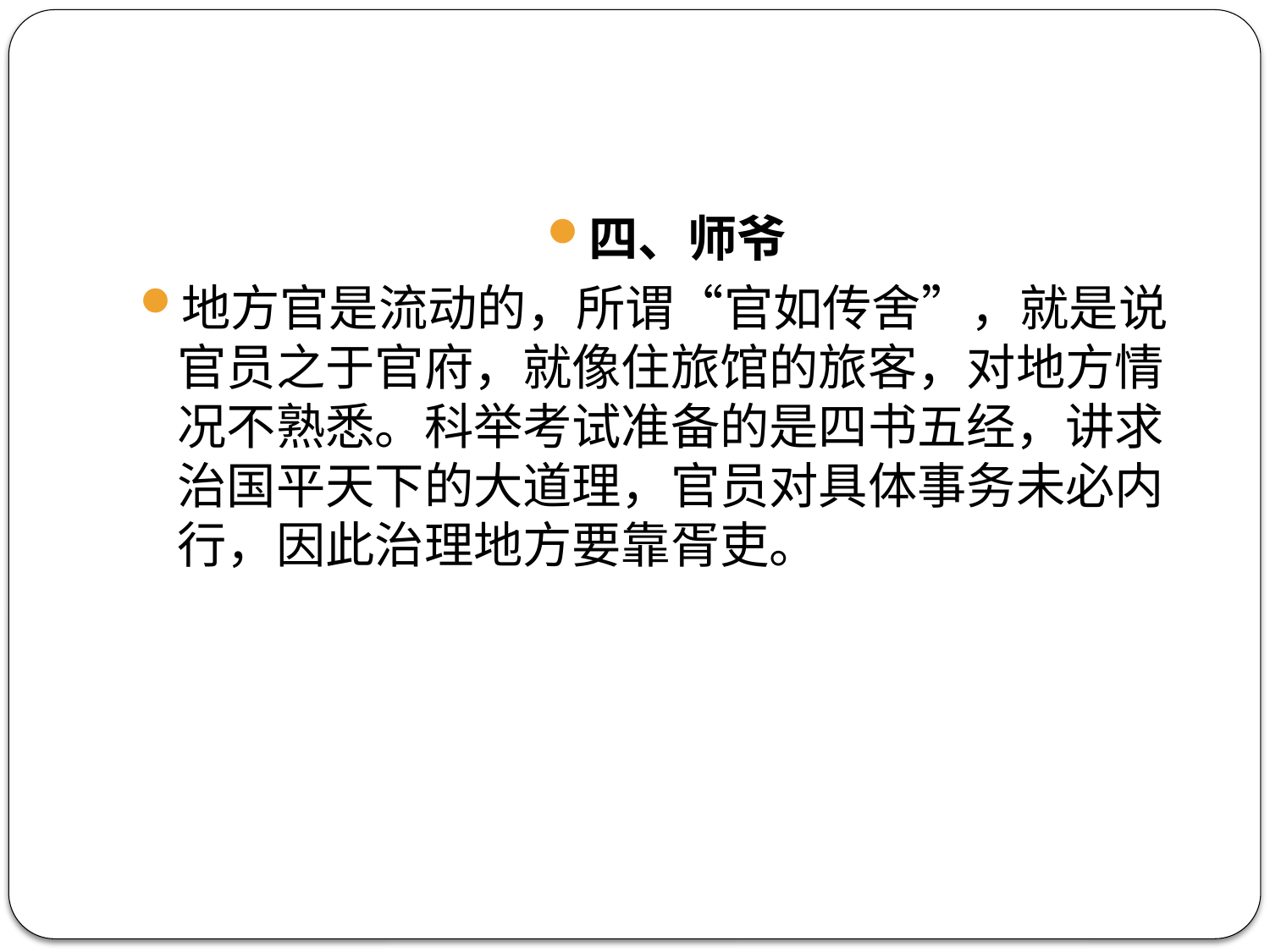

#
四、师爷
地方官是流动的，所谓“官如传舍”，就是说官员之于官府，就像住旅馆的旅客，对地方情况不熟悉。科举考试准备的是四书五经，讲求治国平天下的大道理，官员对具体事务未必内行，因此治理地方要靠胥吏。